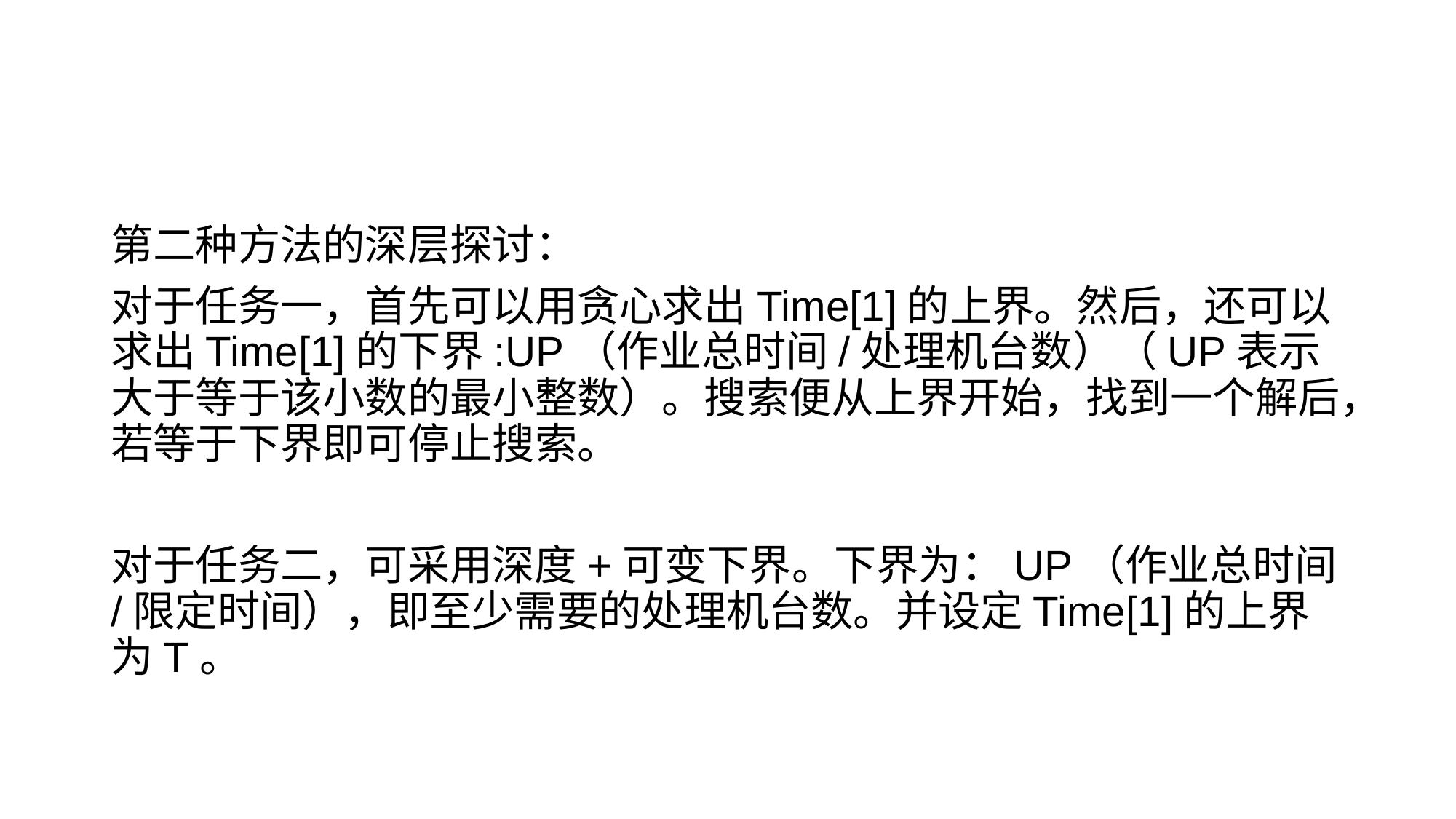

#
第二种方法的深层探讨：
对于任务一，首先可以用贪心求出Time[1]的上界。然后，还可以求出Time[1]的下界:UP（作业总时间/处理机台数）（UP表示大于等于该小数的最小整数）。搜索便从上界开始，找到一个解后，若等于下界即可停止搜索。

对于任务二，可采用深度+可变下界。下界为：UP（作业总时间/限定时间），即至少需要的处理机台数。并设定Time[1]的上界为T。